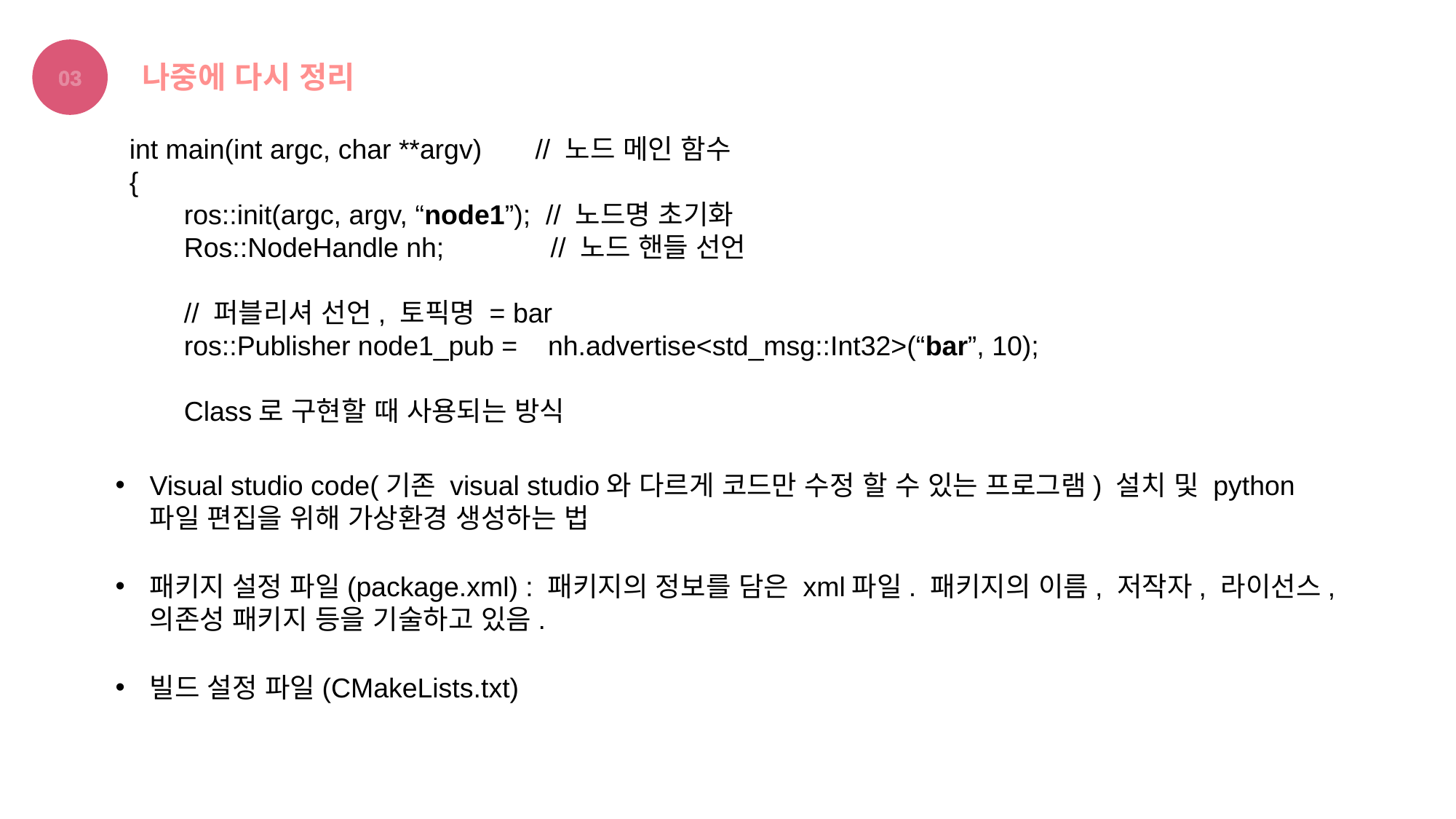

03
나중에 다시 정리
int main(int argc, char **argv)       // 노드 메인 함수
{
ros::init(argc, argv, “node1”);  // 노드명 초기화
Ros::NodeHandle nh;              // 노드 핸들 선언

// 퍼블리셔 선언, 토픽명 = bar
ros::Publisher node1_pub =    nh.advertise<std_msg::Int32>(“bar”, 10);

Class로 구현할 때 사용되는 방식

Visual studio code(기존 visual studio와 다르게 코드만 수정 할 수 있는 프로그램) 설치 및 python파일 편집을 위해 가상환경 생성하는 법
패키지 설정 파일(package.xml) : 패키지의 정보를 담은 xml파일. 패키지의 이름, 저작자, 라이선스, 의존성 패키지 등을 기술하고 있음.
빌드 설정 파일(CMakeLists.txt)